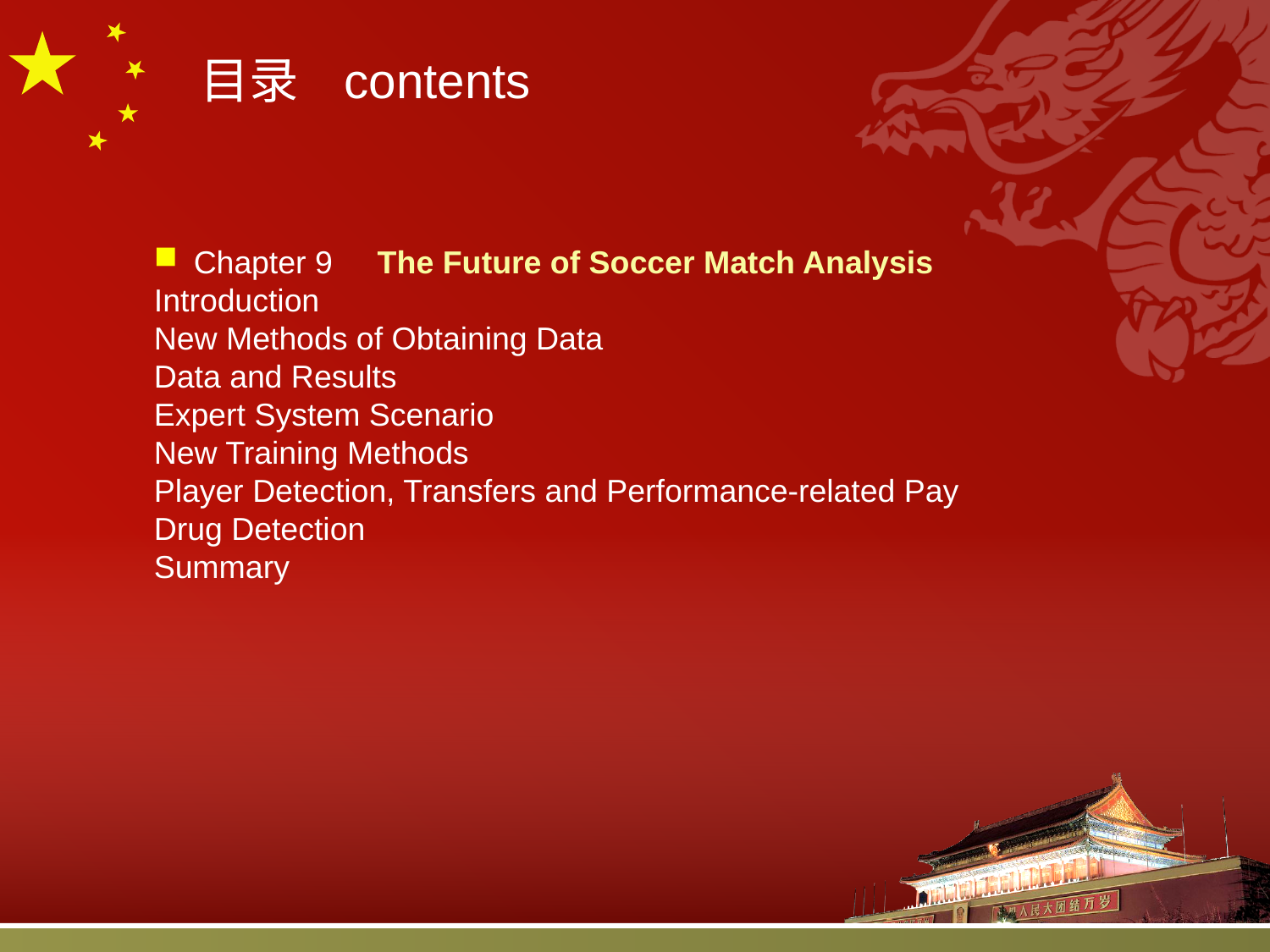

目录   contents
Chapter 9     The Future of Soccer Match Analysis
Introduction
New Methods of Obtaining Data
Data and Results
Expert System Scenario
New Training Methods
Player Detection, Transfers and Performance-related Pay
Drug Detection
Summary